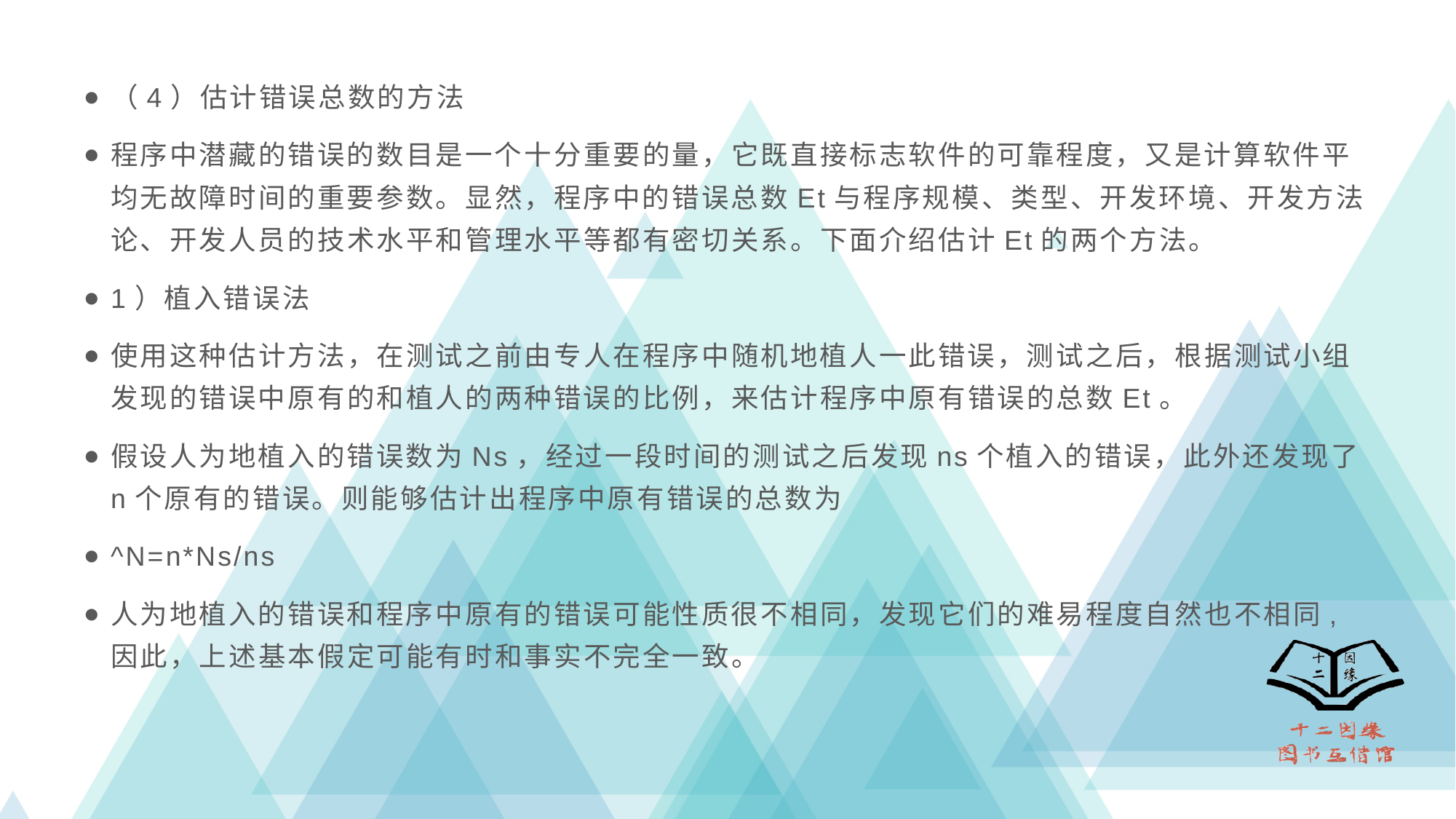

（4）估计错误总数的方法
程序中潜藏的错误的数目是一个十分重要的量，它既直接标志软件的可靠程度，又是计算软件平均无故障时间的重要参数。显然，程序中的错误总数Et与程序规模、类型、开发环境、开发方法论、开发人员的技术水平和管理水平等都有密切关系。下面介绍估计Et的两个方法。
1）植入错误法
使用这种估计方法，在测试之前由专人在程序中随机地植人一此错误，测试之后，根据测试小组发现的错误中原有的和植人的两种错误的比例，来估计程序中原有错误的总数Et。
假设人为地植入的错误数为Ns，经过一段时间的测试之后发现ns个植入的错误，此外还发现了n个原有的错误。则能够估计出程序中原有错误的总数为
^N=n*Ns/ns
人为地植入的错误和程序中原有的错误可能性质很不相同，发现它们的难易程度自然也不相同,因此，上述基本假定可能有时和事实不完全一致。